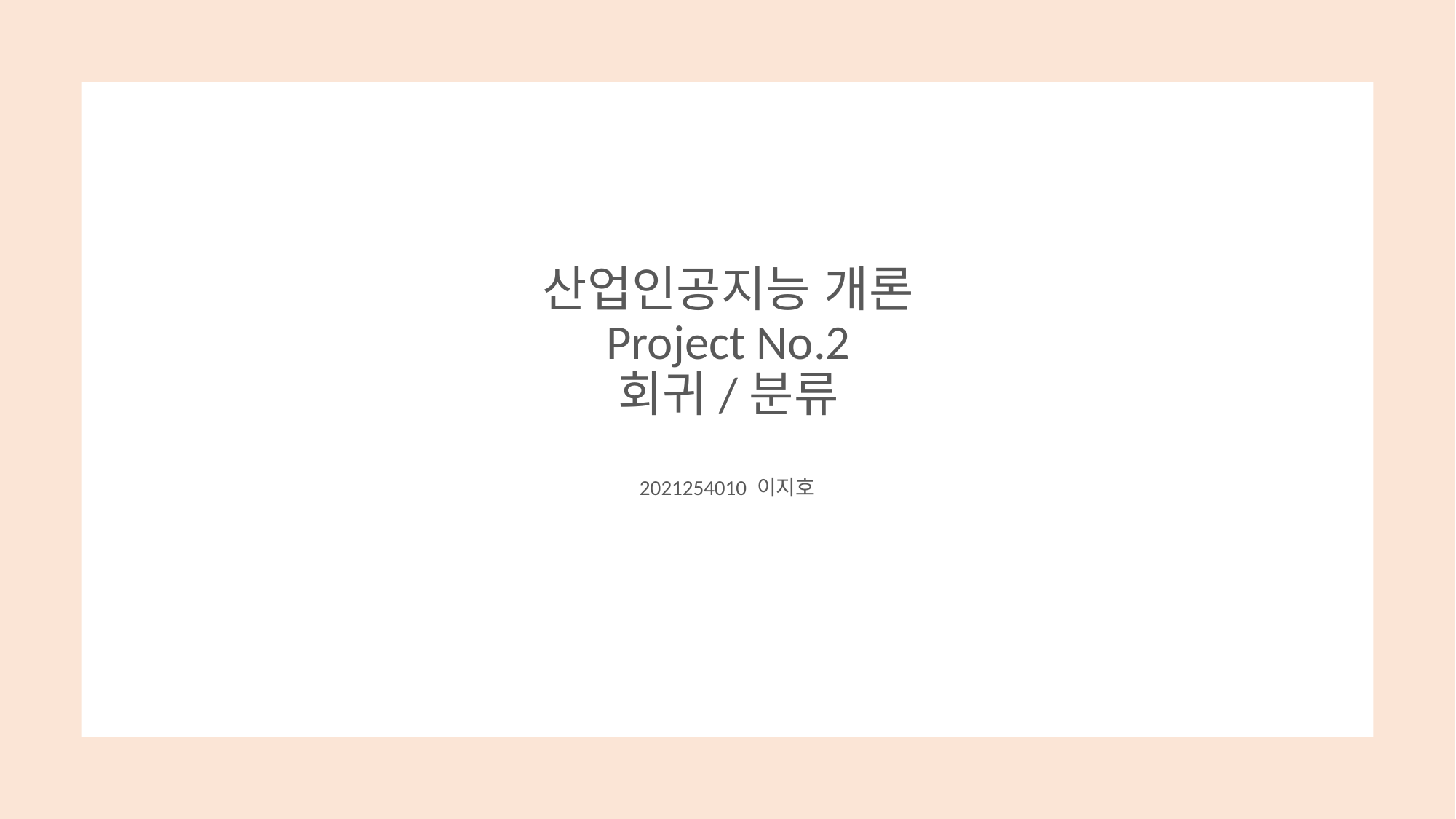

# 산업인공지능 개론 Project No.2 회귀/분류
2021254010 이지호